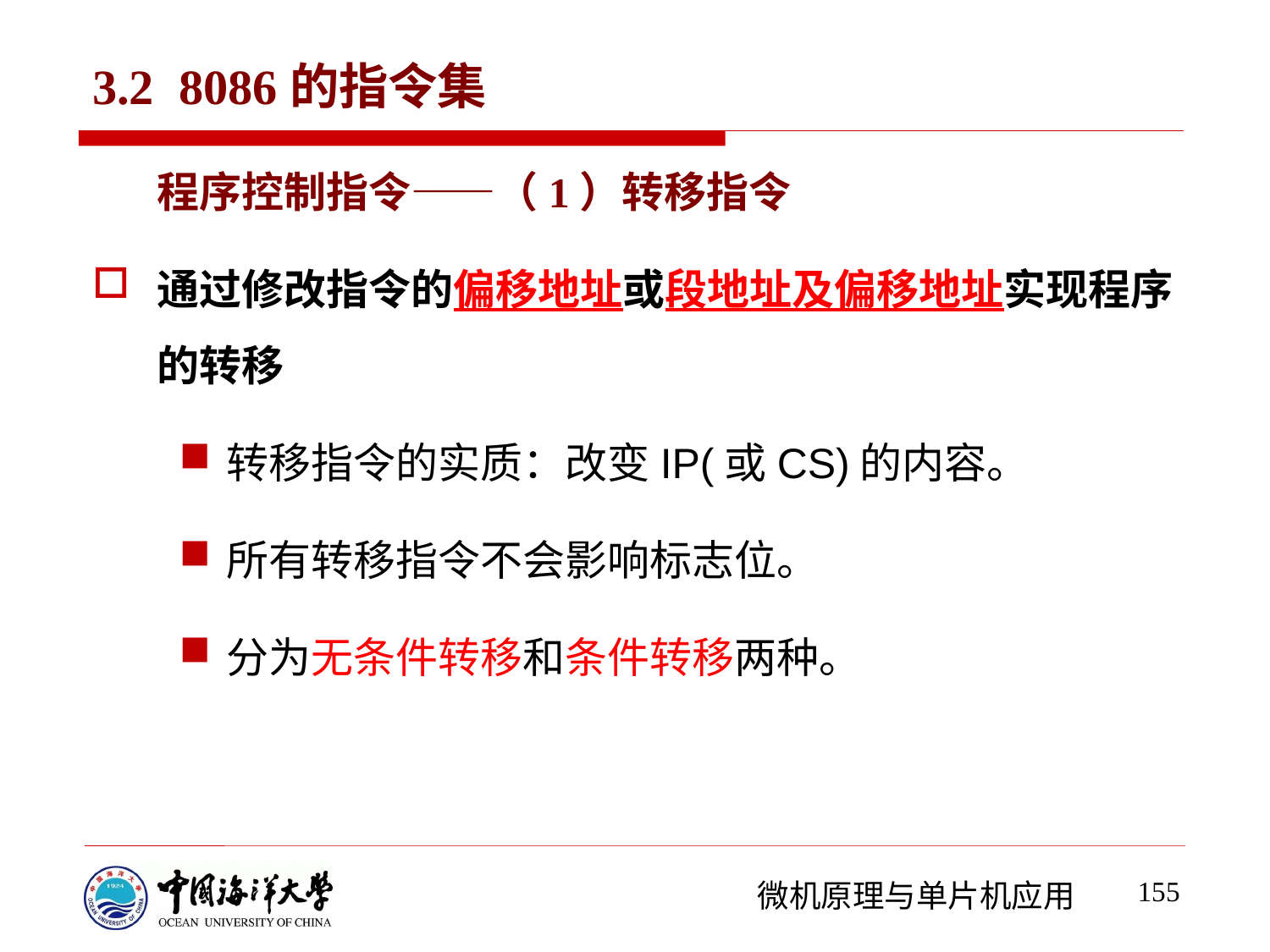

# 3.2  8086的指令集
程序控制指令——（1）转移指令
通过修改指令的偏移地址或段地址及偏移地址实现程序的转移
转移指令的实质：改变IP(或CS)的内容。
所有转移指令不会影响标志位。
分为无条件转移和条件转移两种。

155